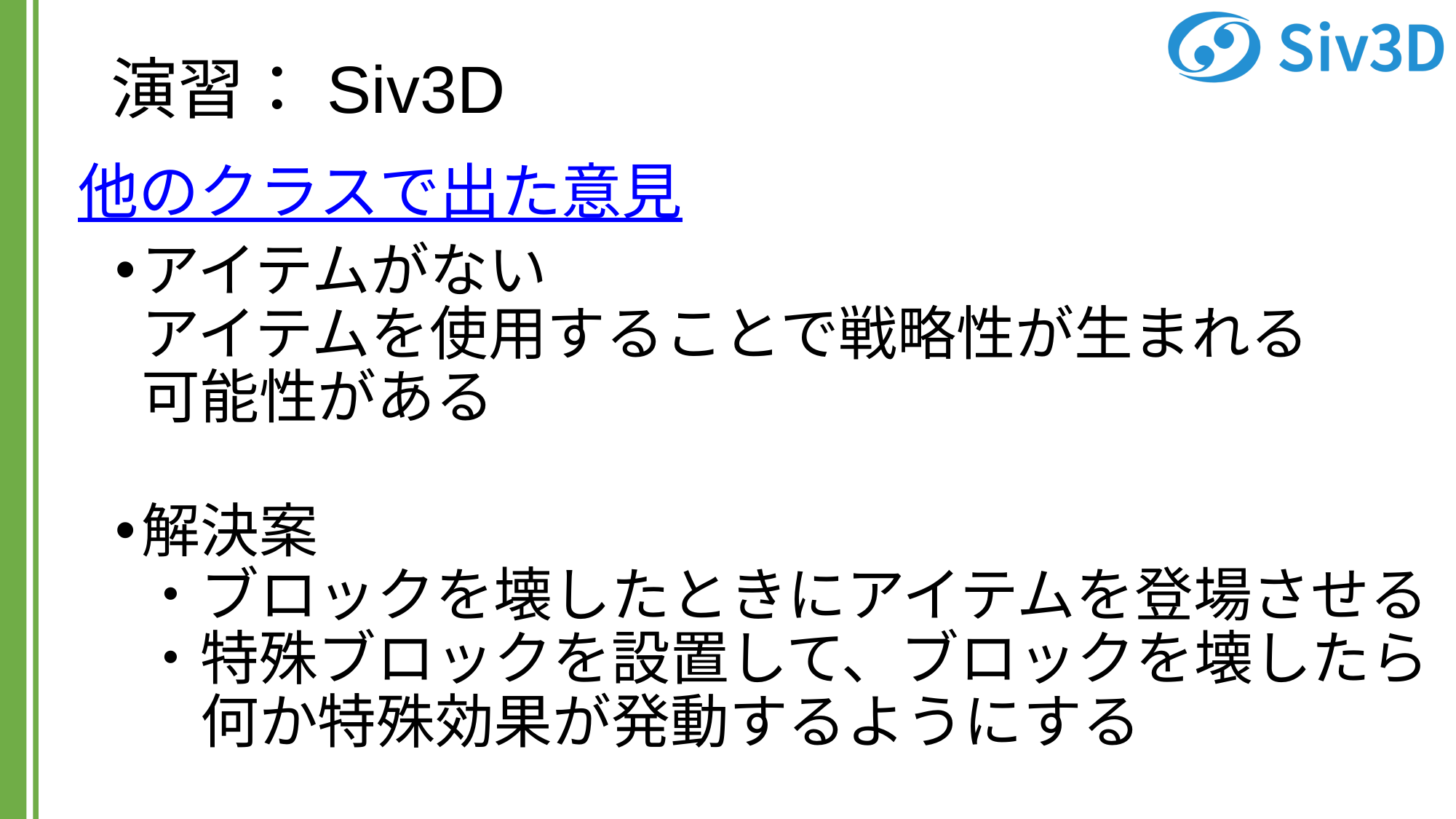

# 演習：Siv3D
他のクラスで出た意見

アイテムがない
アイテムを使用することで戦略性が生まれる
可能性がある
解決案
・ブロックを壊したときにアイテムを登場させる
・特殊ブロックを設置して、ブロックを壊したら
　何か特殊効果が発動するようにする